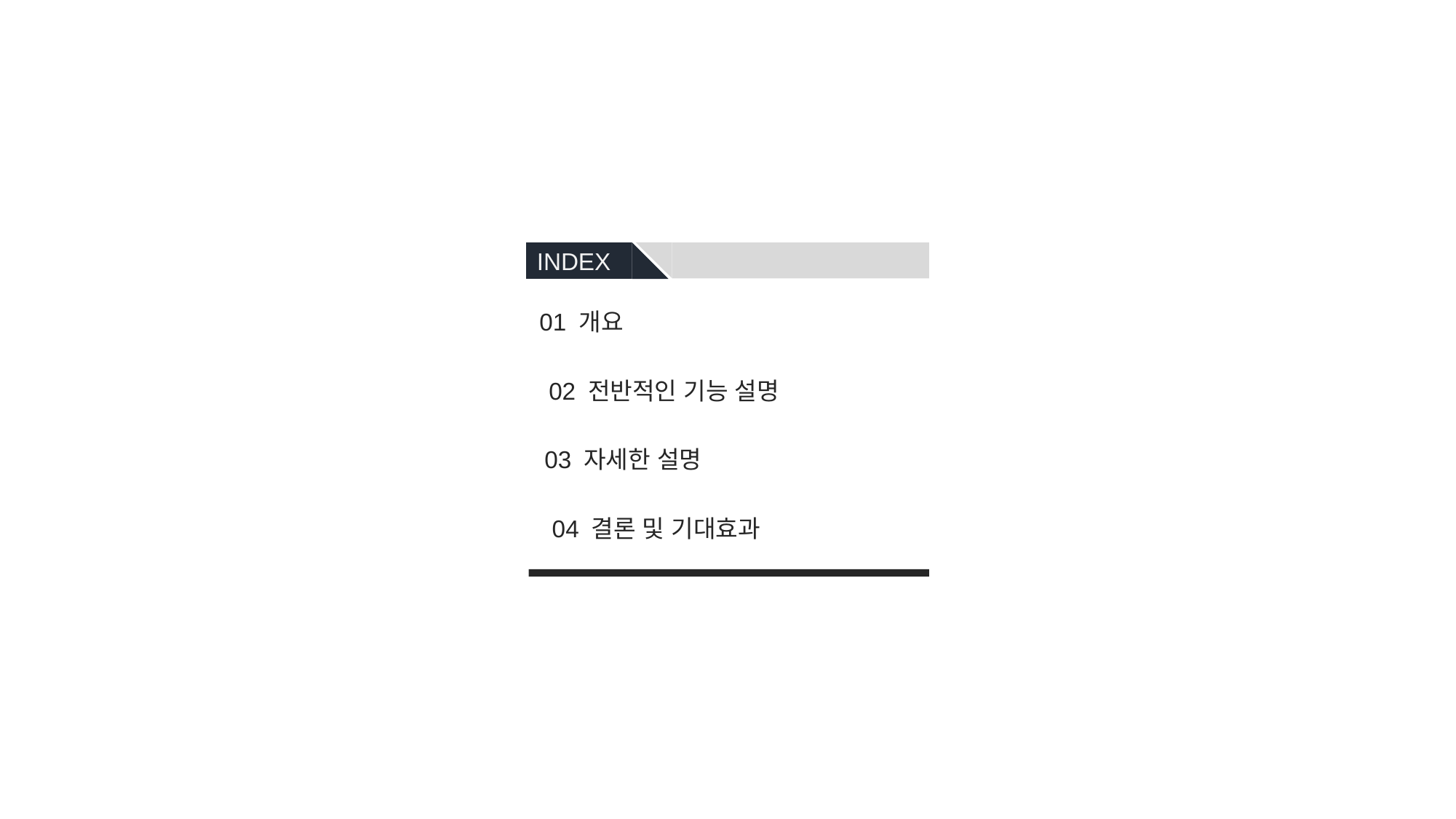

INDEX
01 개요
02 전반적인 기능 설명
03 자세한 설명
04 결론 및 기대효과